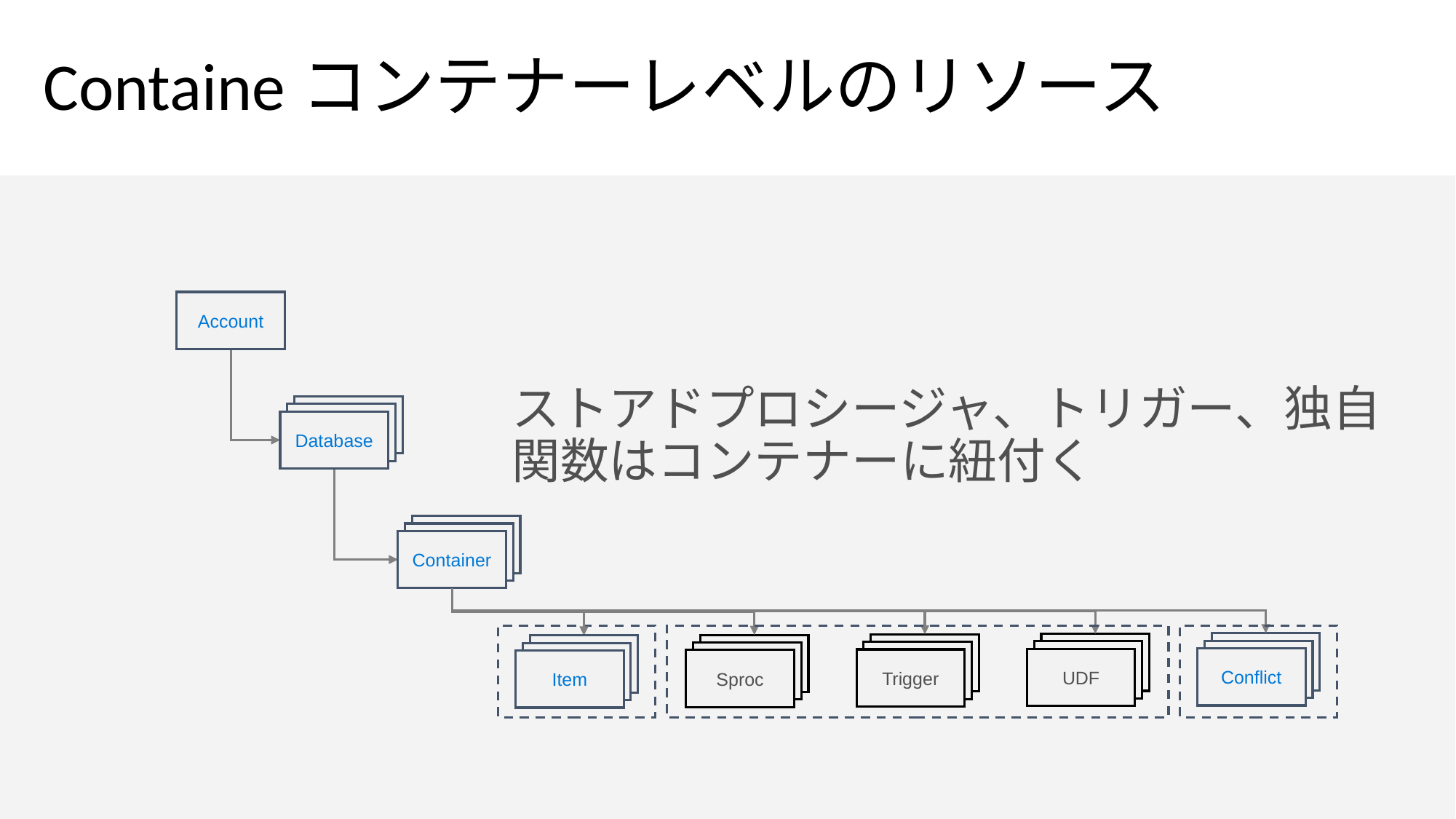

# Containeコンテナーレベルのリソース
Account
ストアドプロシージャ、トリガー、独自関数はコンテナーに紐付く
Database
Database
Database
Database
Database
Container

UDF

Trigger

Sproc

Conflict
Database
Database
Item